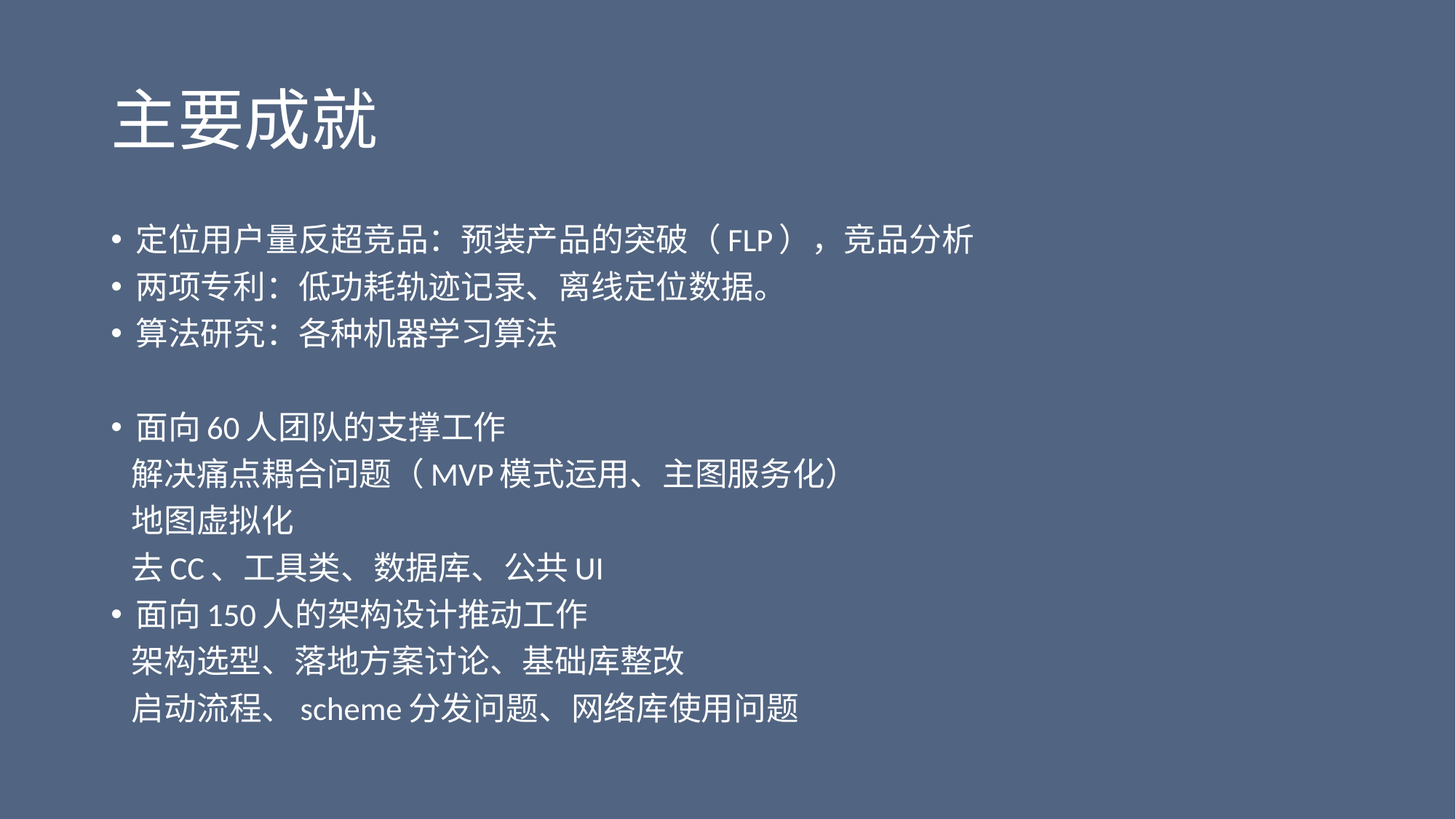

# 主要成就
定位用户量反超竞品：预装产品的突破（FLP），竞品分析
两项专利：低功耗轨迹记录、离线定位数据。
算法研究：各种机器学习算法

面向60人团队的支撑工作
  解决痛点耦合问题（MVP模式运用、主图服务化）
  地图虚拟化
  去CC、工具类、数据库、公共UI
面向150人的架构设计推动工作
  架构选型、落地方案讨论、基础库整改
  启动流程、scheme分发问题、网络库使用问题